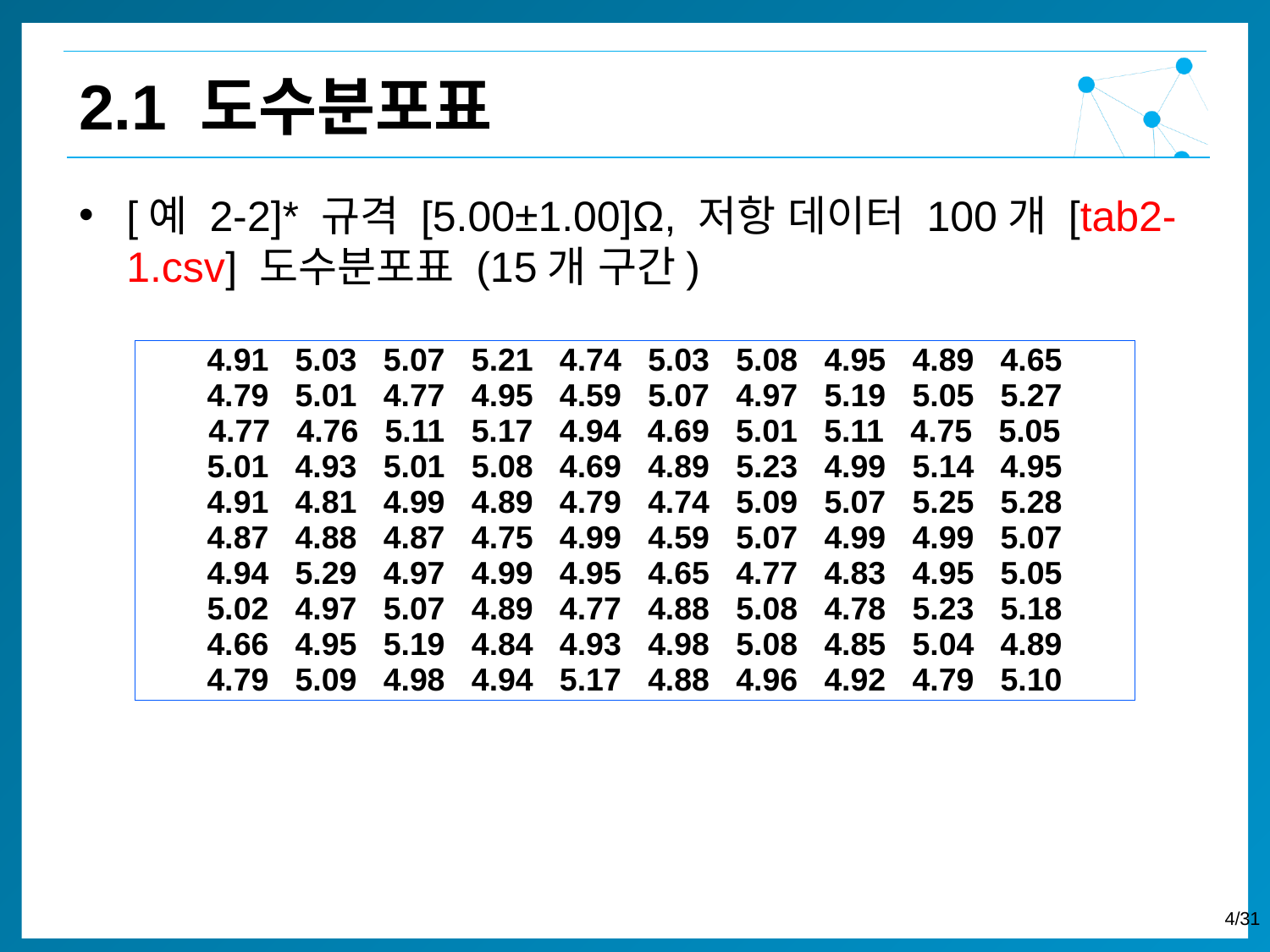

2.1 도수분포표
[예 2-2]* 규격 [5.00±1.00]Ω, 저항 데이터 100개 [tab2-1.csv] 도수분포표 (15개 구간)
| 4.91 5.03 5.07 5.21 4.74 5.03 5.08 4.95 4.89 4.65 4.79 5.01 4.77 4.95 4.59 5.07 4.97 5.19 5.05 5.27 4.77 4.76 5.11 5.17 4.94 4.69 5.01 5.11 4.75 5.05 5.01 4.93 5.01 5.08 4.69 4.89 5.23 4.99 5.14 4.95 4.91 4.81 4.99 4.89 4.79 4.74 5.09 5.07 5.25 5.28 4.87 4.88 4.87 4.75 4.99 4.59 5.07 4.99 4.99 5.07 4.94 5.29 4.97 4.99 4.95 4.65 4.77 4.83 4.95 5.05 5.02 4.97 5.07 4.89 4.77 4.88 5.08 4.78 5.23 5.18 4.66 4.95 5.19 4.84 4.93 4.98 5.08 4.85 5.04 4.89 4.79 5.09 4.98 4.94 5.17 4.88 4.96 4.92 4.79 5.10 |
| --- |